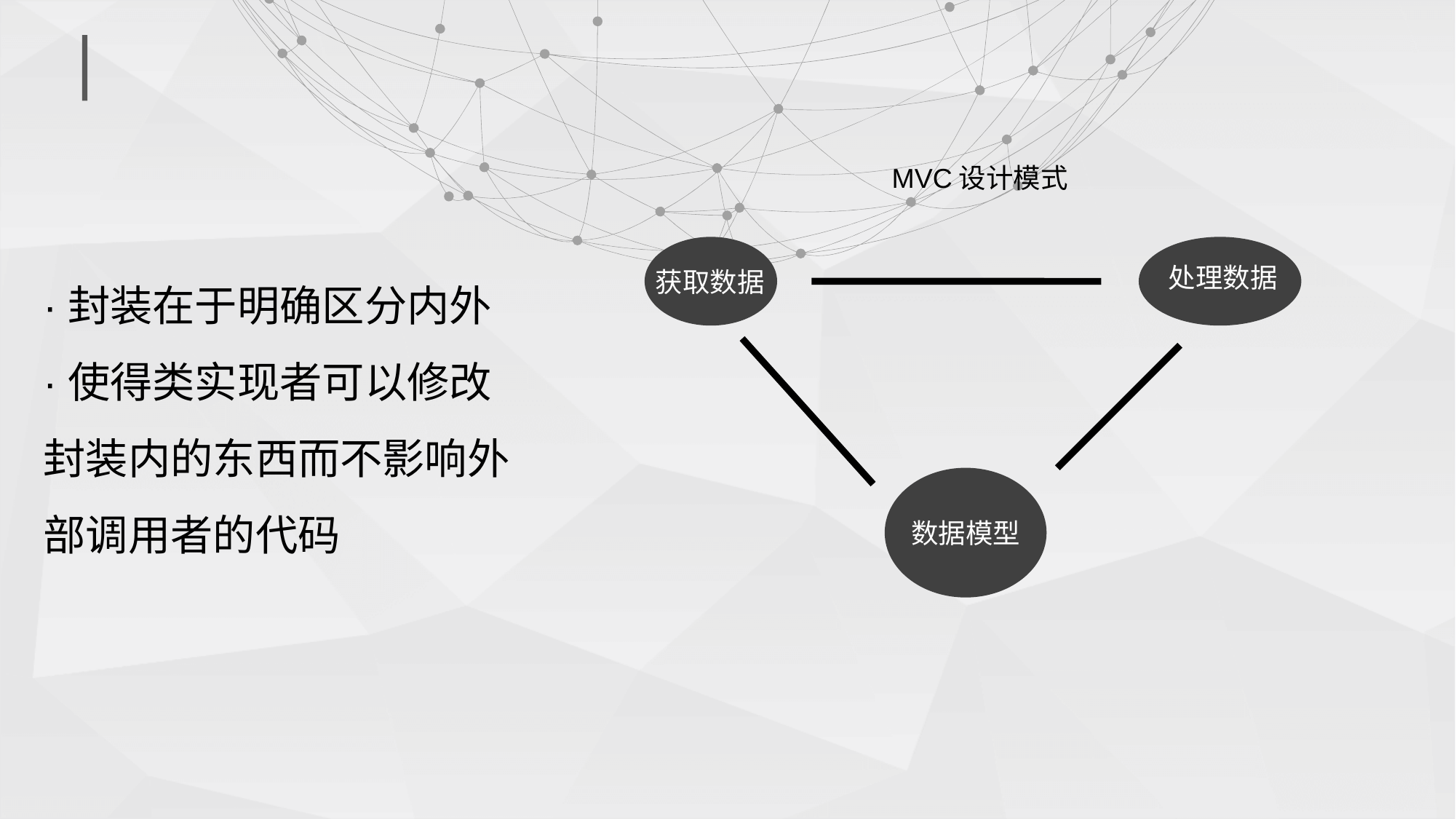

MVC设计模式

·封装在于明确区分内外
·使得类实现者可以修改封装内的东西而不影响外部调用者的代码
处理数据
获取数据

数据模型